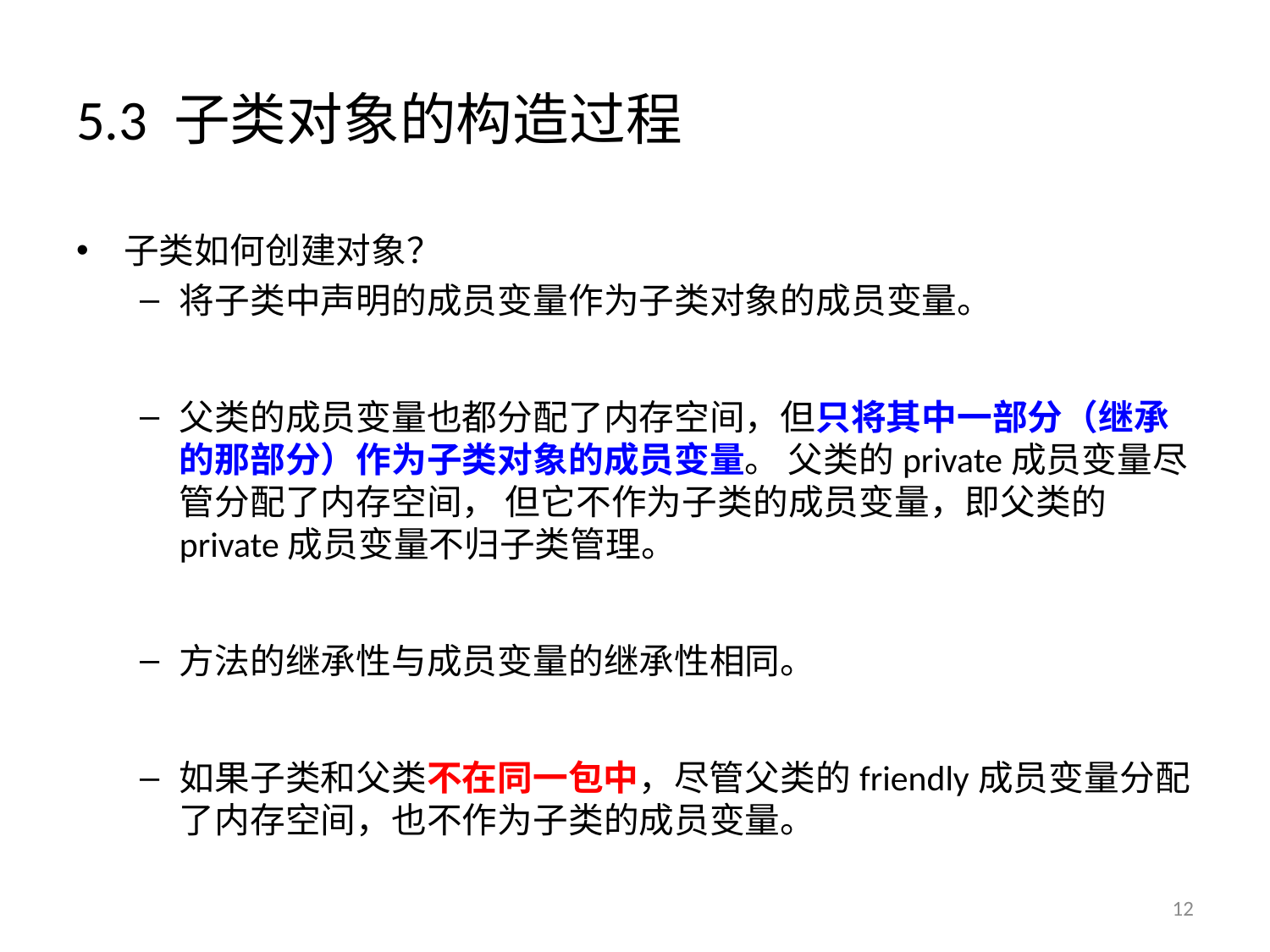

# 5.3 子类对象的构造过程
子类如何创建对象？
将子类中声明的成员变量作为子类对象的成员变量。

父类的成员变量也都分配了内存空间，但只将其中一部分（继承的那部分）作为子类对象的成员变量。 父类的private成员变量尽管分配了内存空间， 但它不作为子类的成员变量，即父类的private成员变量不归子类管理。

方法的继承性与成员变量的继承性相同。

如果子类和父类不在同一包中，尽管父类的friendly成员变量分配了内存空间，也不作为子类的成员变量。
12